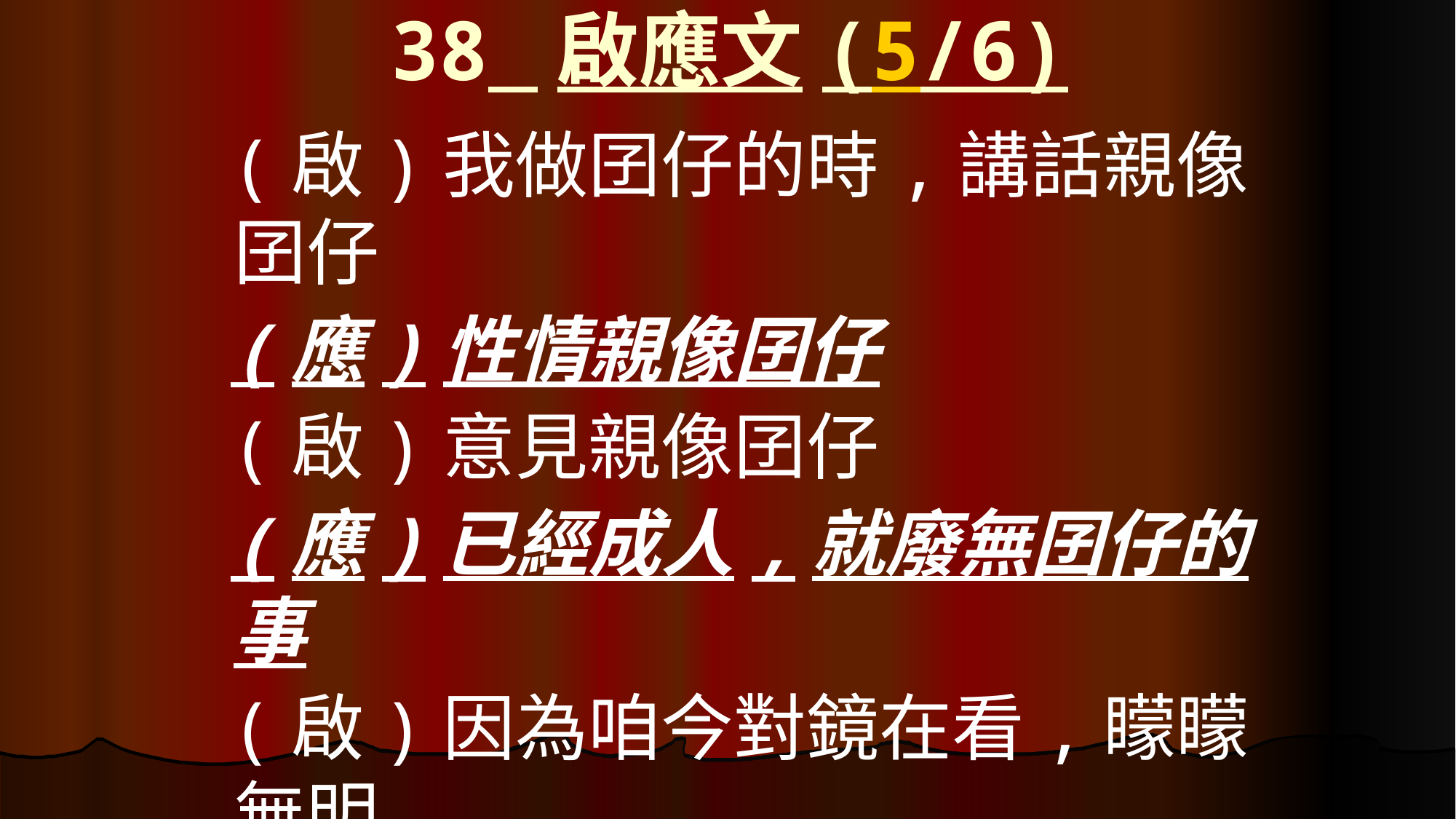

# 38 啟應文(5/6)
(啟)我做囝仔的時,講話親像囝仔
(應)性情親像囝仔
(啟)意見親像囝仔
(應)已經成人,就廢無囝仔的事
(啟)因為咱今對鏡在看,矇矇無明
(應)若是到彼時就當頭對面